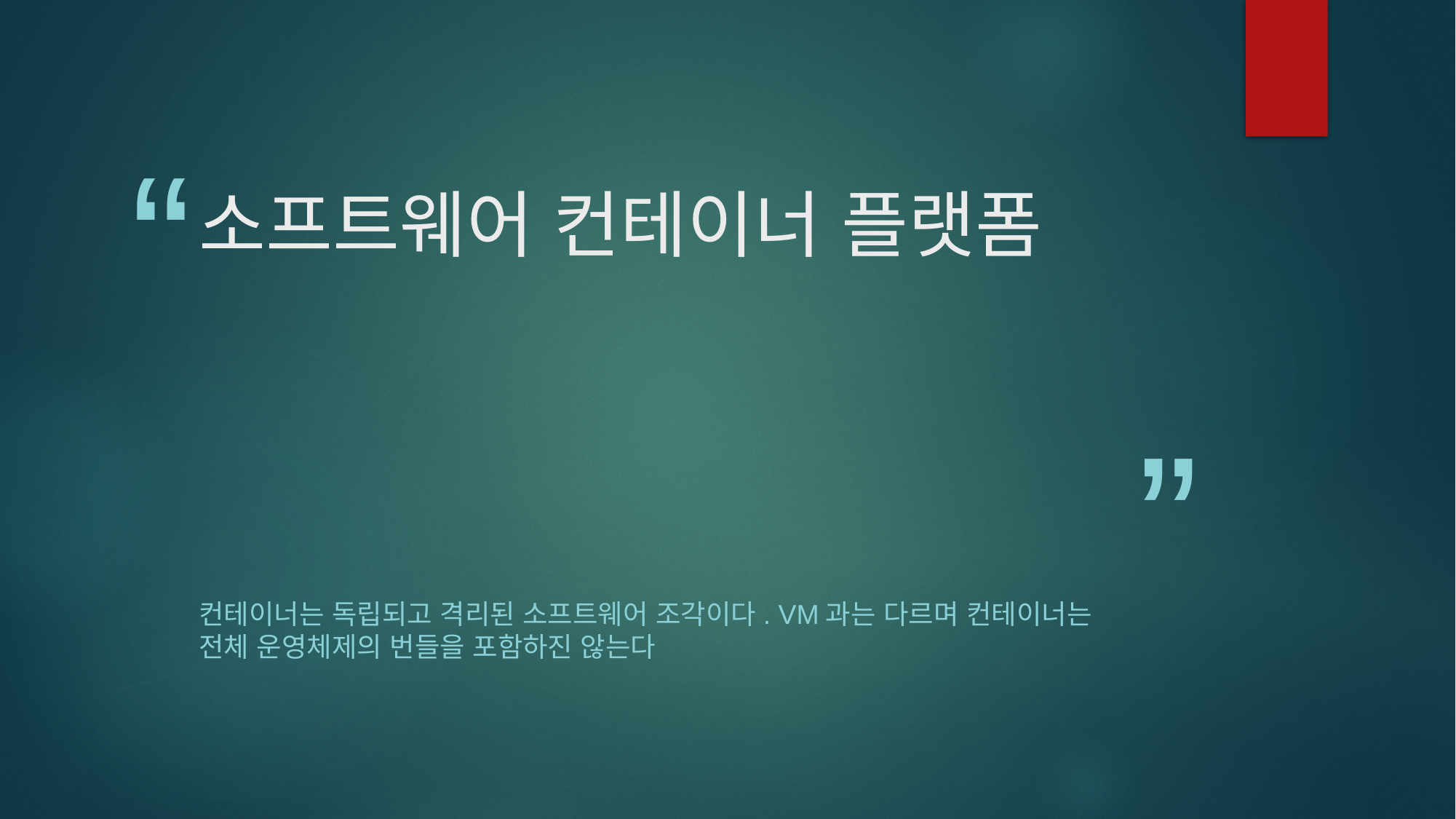

# 소프트웨어 컨테이너 플랫폼
컨테이너는 독립되고 격리된 소프트웨어 조각이다. VM과는 다르며 컨테이너는 전체 운영체제의 번들을 포함하진 않는다